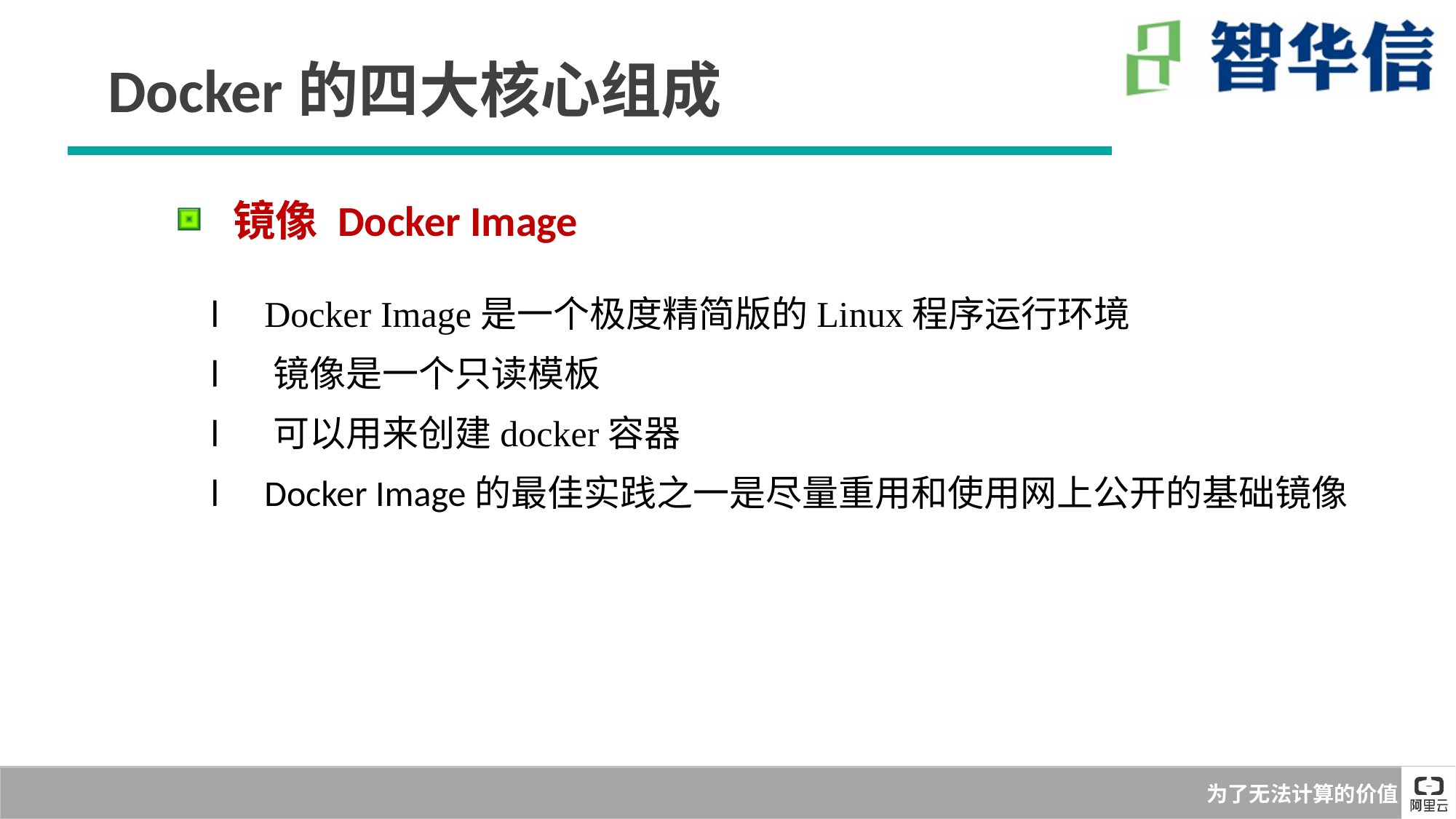

Docker的四大核心组成
  镜像 Docker Image
l     Docker Image是一个极度精简版的Linux程序运行环境
l     镜像是一个只读模板
l     可以用来创建docker容器
l     Docker Image的最佳实践之一是尽量重用和使用网上公开的基础镜像